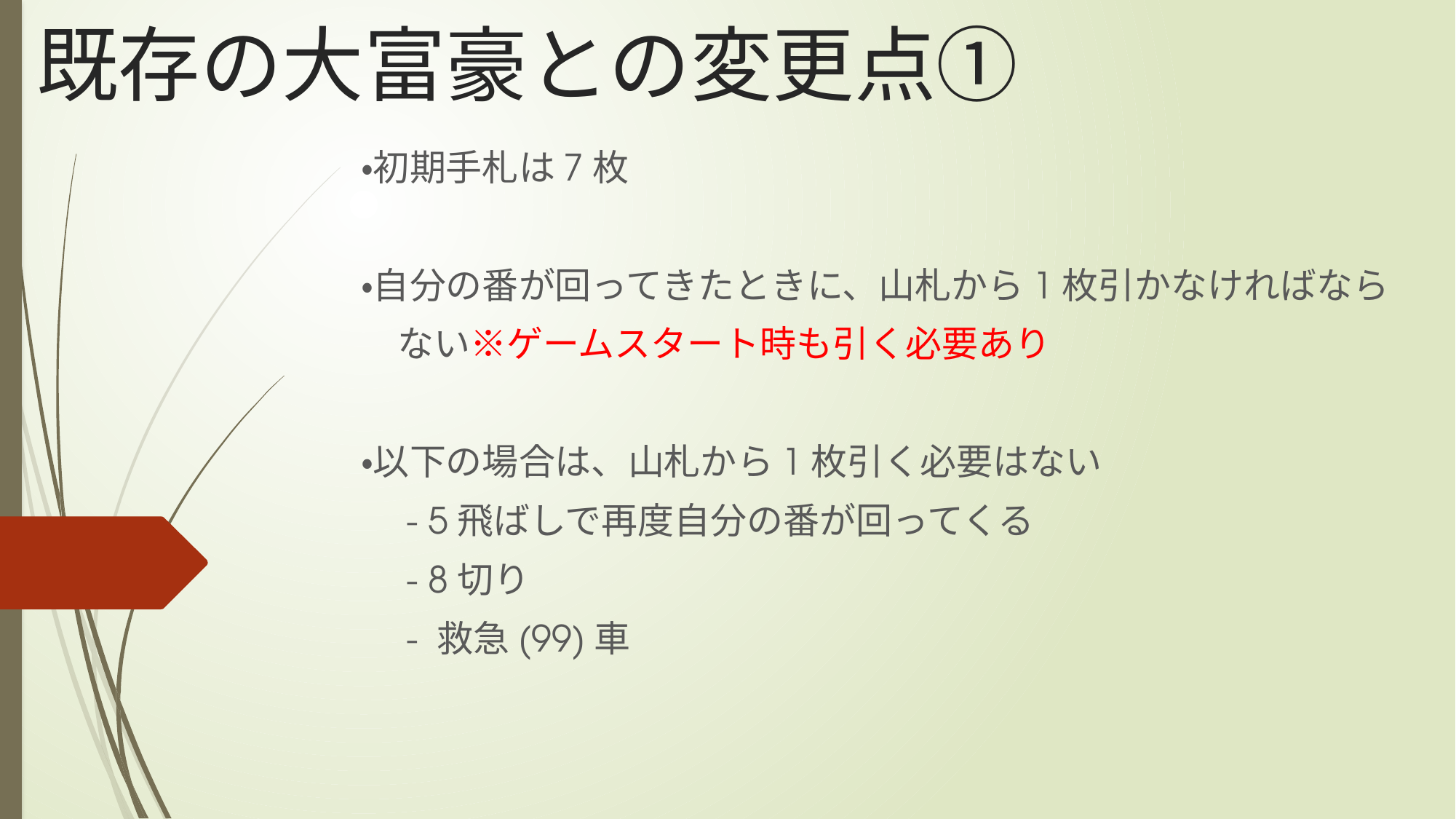

# 既存の大富豪との変更点①
・初期手札は7枚

・自分の番が回ってきたときに、山札から1枚引かなければなら
　ない※ゲームスタート時も引く必要あり

・以下の場合は、山札から1枚引く必要はない
　- 5飛ばしで再度自分の番が回ってくる
　- 8切り
　- 救急(99)車